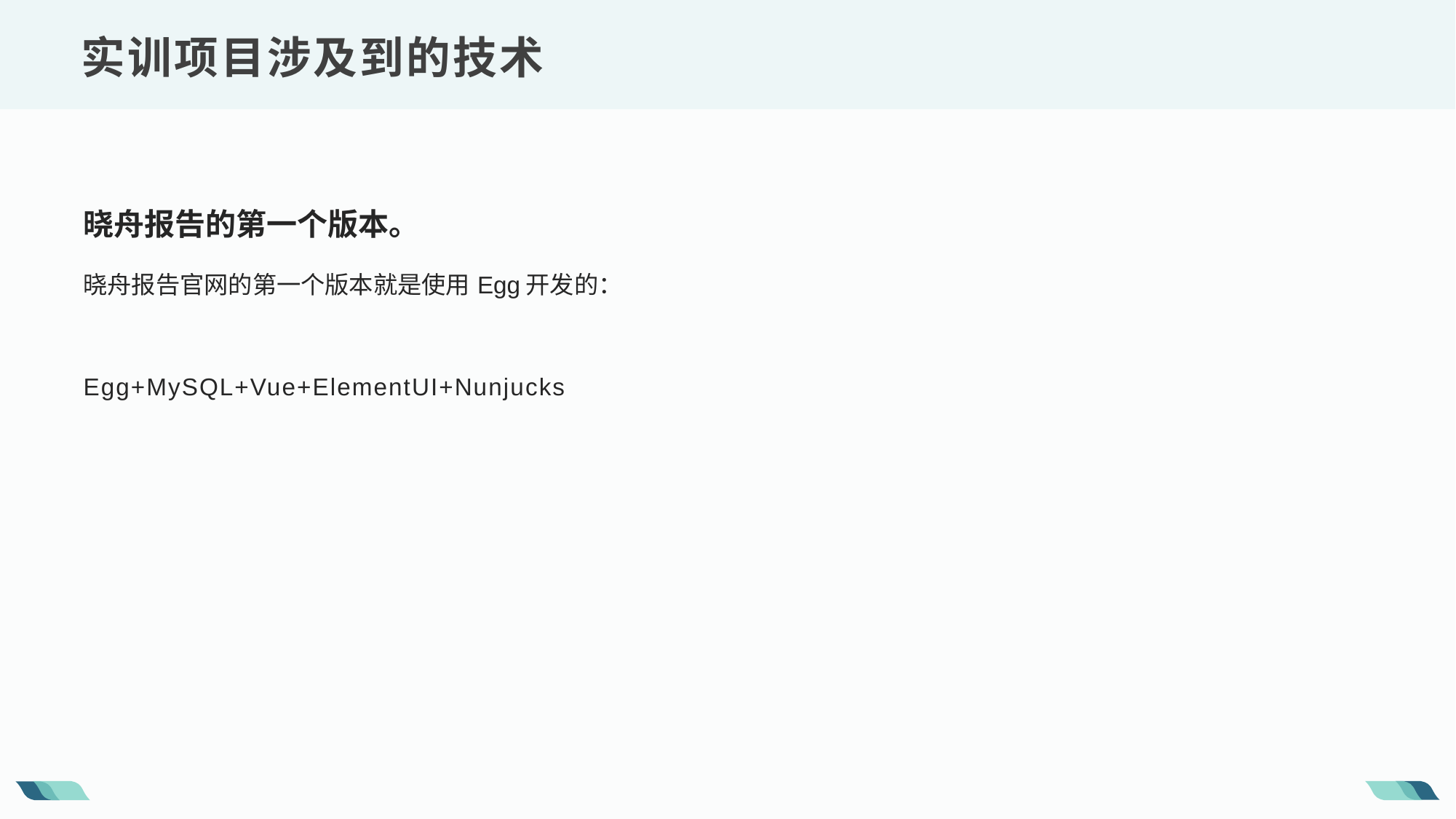

实训项目涉及到的技术
晓舟报告的第一个版本。
晓舟报告官网的第一个版本就是使用Egg开发的：

Egg+MySQL+Vue+ElementUI+Nunjucks